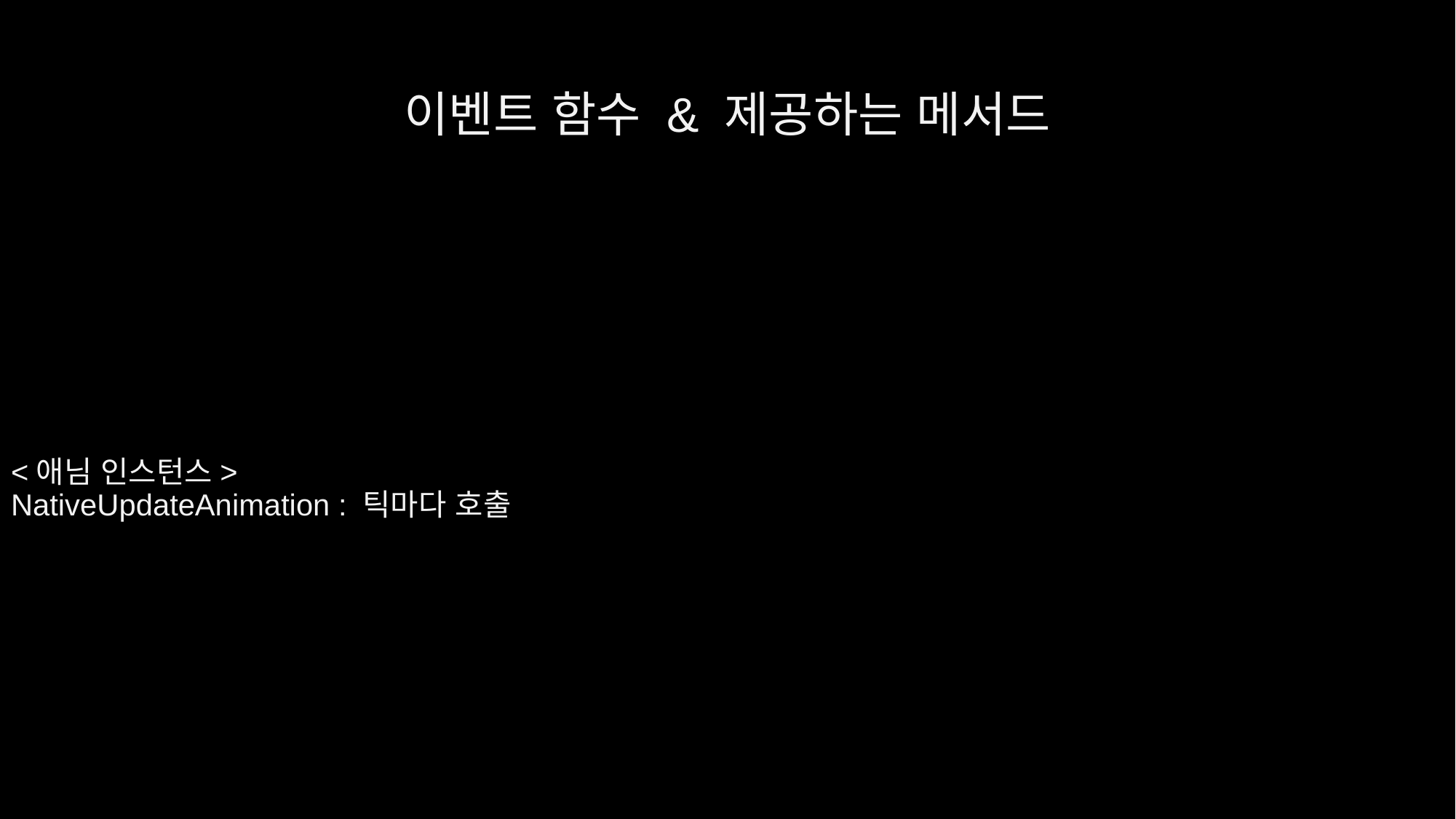

# 이벤트 함수 & 제공하는 메서드
<애님 인스턴스>
NativeUpdateAnimation : 틱마다 호출